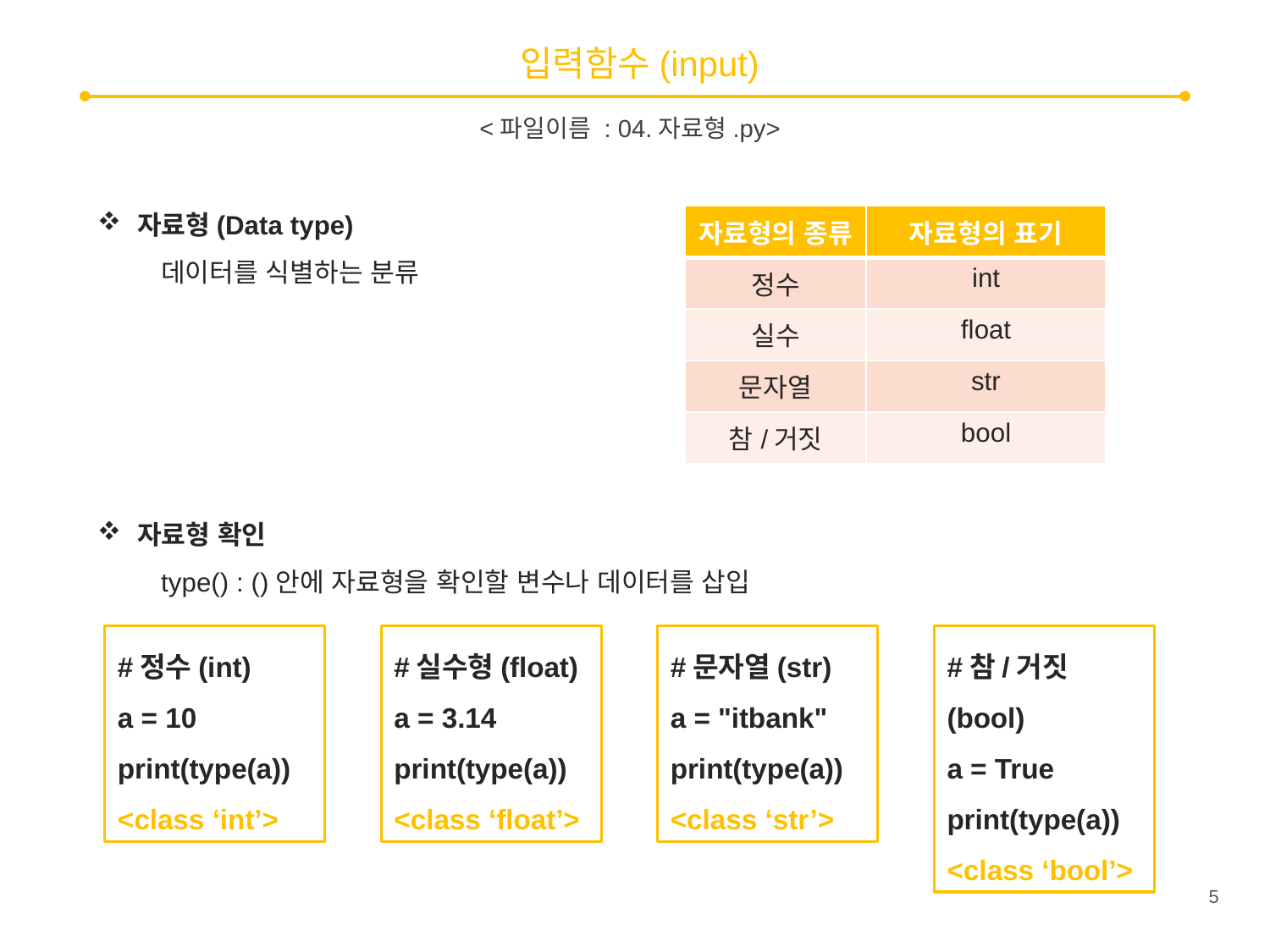

# 입력함수(input)
<파일이름 : 04.자료형.py>
자료형(Data type)
데이터를 식별하는 분류
| 자료형의 종류 | 자료형의 표기 |
| --- | --- |
| 정수 | int |
| 실수 | float |
| 문자열 | str |
| 참/거짓 | bool |
자료형 확인
type() : ()안에 자료형을 확인할 변수나 데이터를 삽입
#정수(int)
a = 10
print(type(a))
<class ‘int’>
#실수형(float)
a = 3.14
print(type(a))
<class ‘float’>
#문자열(str)
a = "itbank"
print(type(a))
<class ‘str’>
#참/거짓(bool)
a = True
print(type(a))
<class ‘bool’>